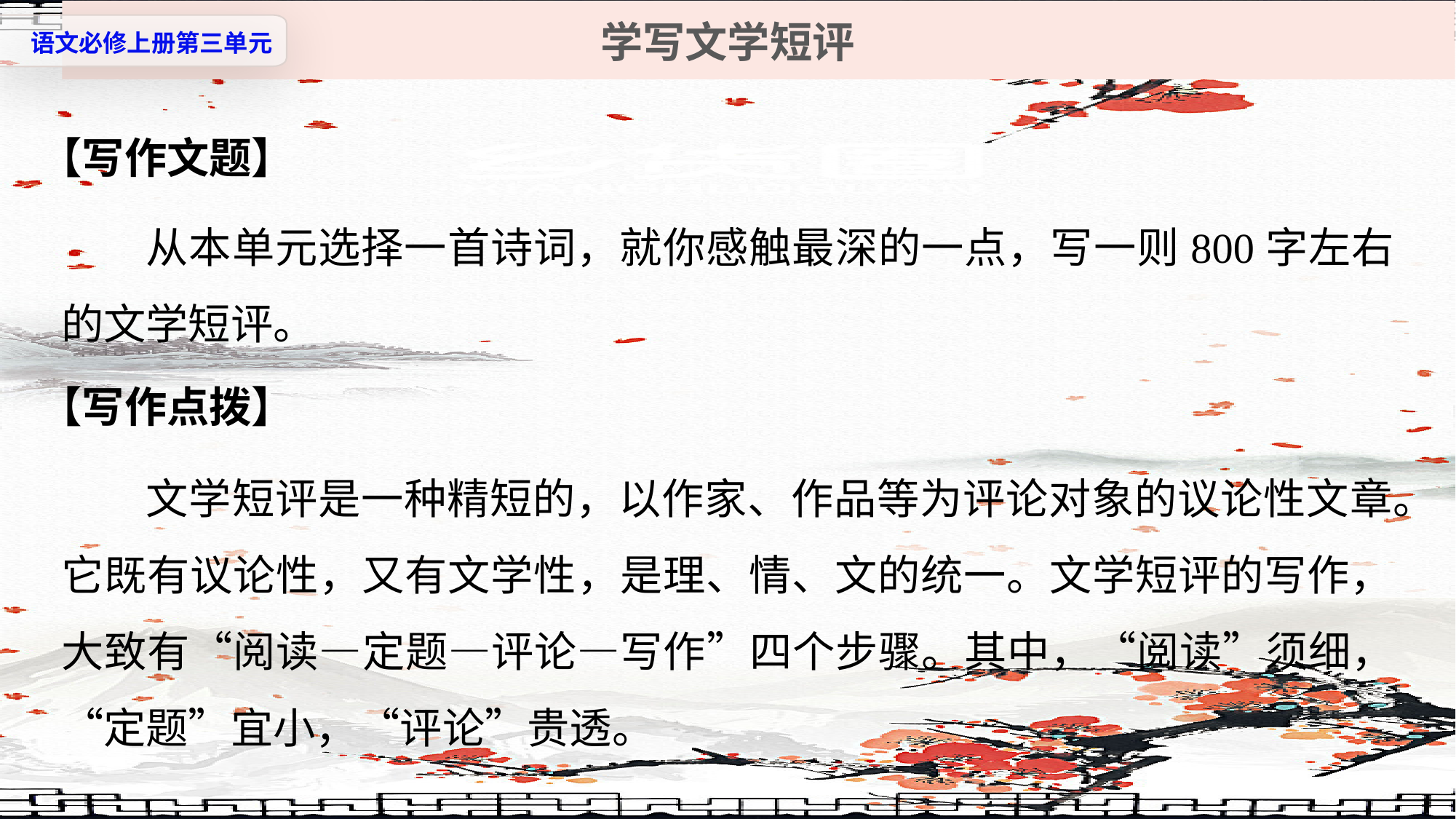

学写文学短评

语文必修上册第三单元
【写作文题】
从本单元选择一首诗词，就你感触最深的一点，写一则800字左右的文学短评。
【写作点拨】
文学短评是一种精短的，以作家、作品等为评论对象的议论性文章。它既有议论性，又有文学性，是理、情、文的统一。文学短评的写作，大致有“阅读—定题—评论—写作”四个步骤。其中，“阅读”须细，“定题”宜小，“评论”贵透。